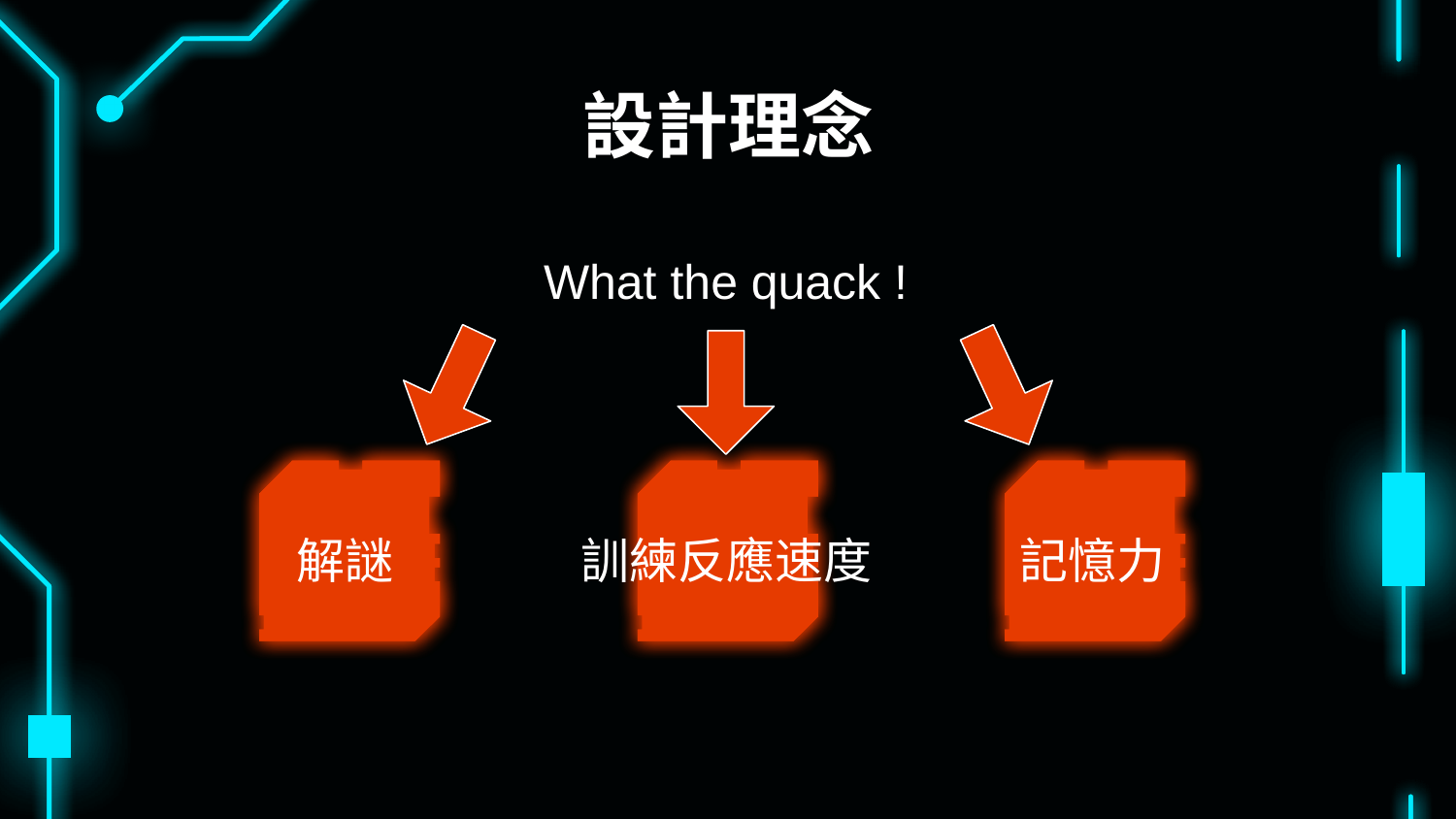

# 設計理念

What the quack !

訓練反應速度
解謎
記憶力